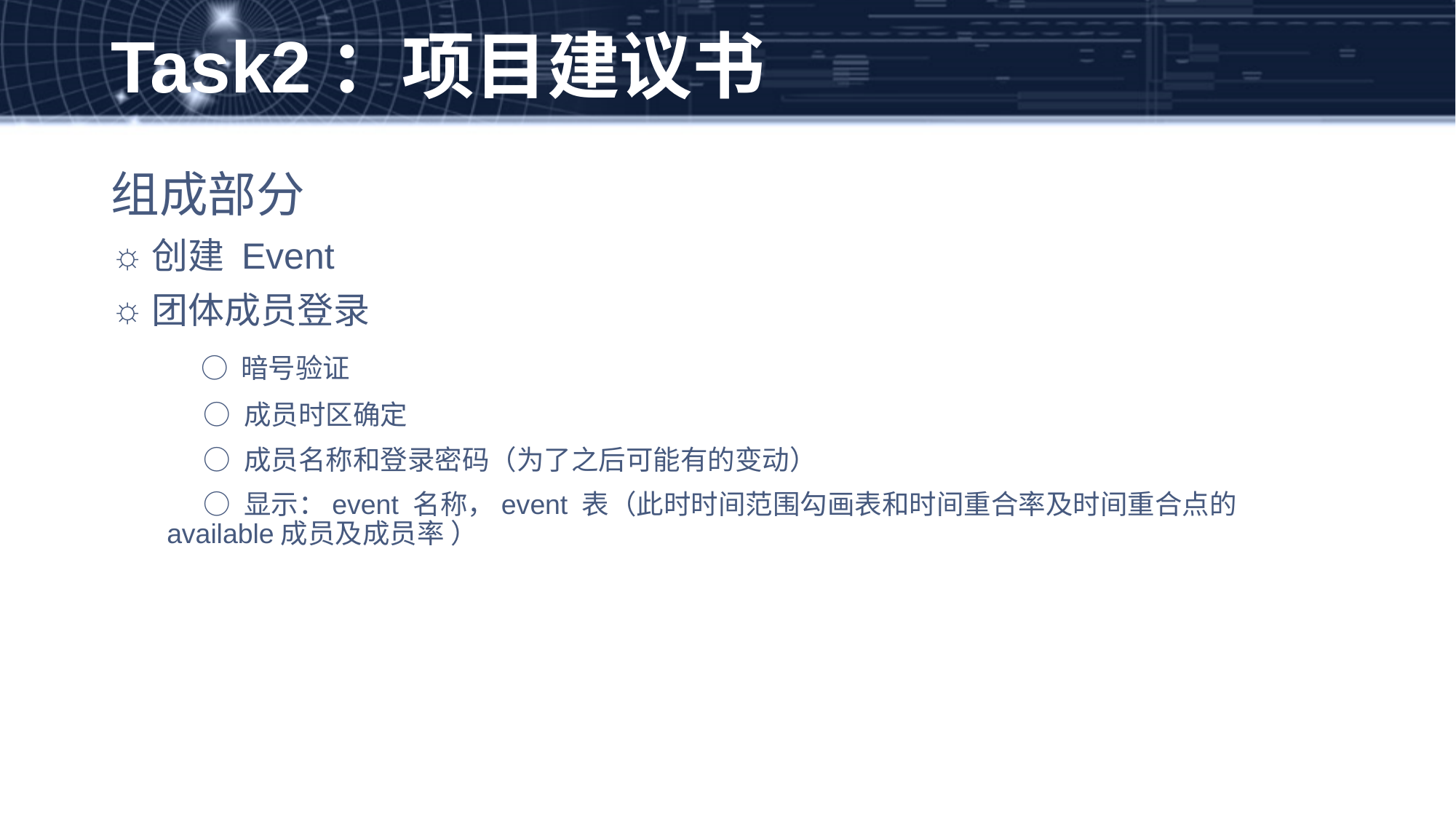

# Task2：项目建议书
组成部分
创建 Event
团体成员登录
           ○ 暗号验证
               ○ 成员时区确定
               ○ 成员名称和登录密码（为了之后可能有的变动）
               ○ 显示：event 名称，event 表（此时时间范围勾画表和时间重合率及时间重合点的                          available成员及成员率 ）